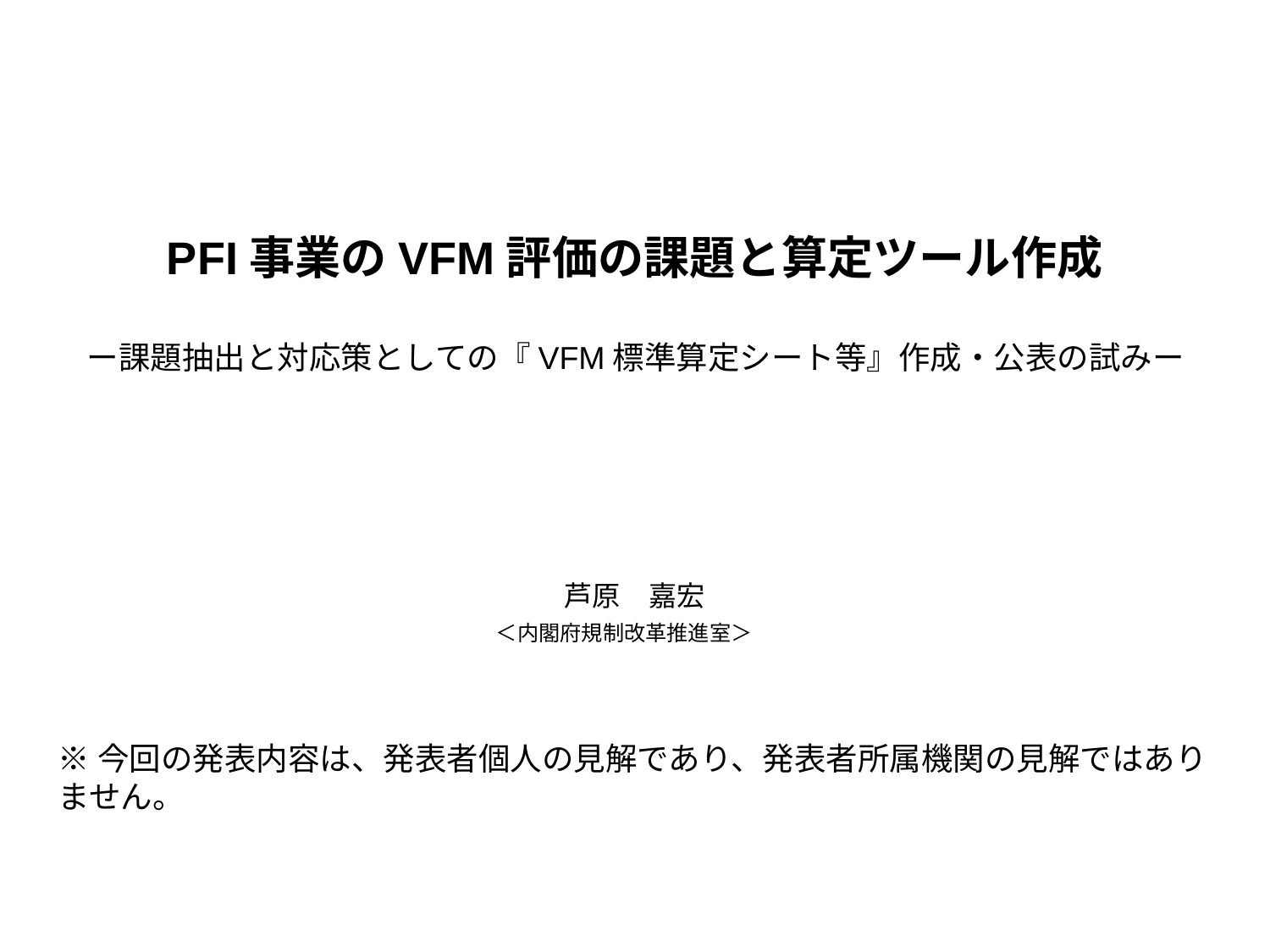

# PFI事業のVFM評価の課題と算定ツール作成
ー課題抽出と対応策としての『VFM標準算定シート等』作成・公表の試みー

芦原　嘉宏
＜内閣府規制改革推進室＞
※今回の発表内容は、発表者個人の見解であり、発表者所属機関の見解ではありません。